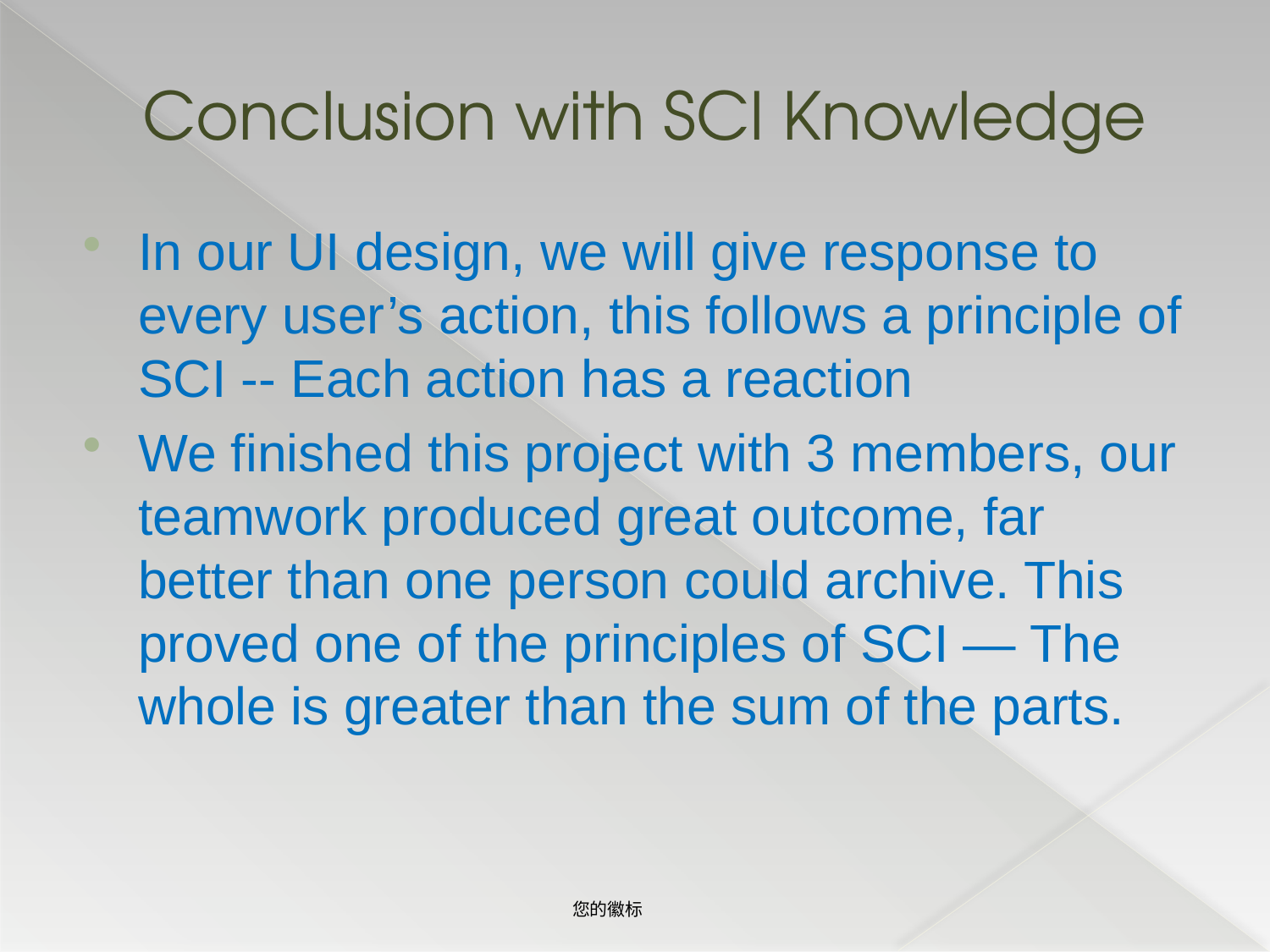

# Conclusion with SCI Knowledge
In our UI design, we will give response to every user’s action, this follows a principle of SCI -- Each action has a reaction
We finished this project with 3 members, our teamwork produced great outcome, far better than one person could archive. This proved one of the principles of SCI — The whole is greater than the sum of the parts.
您的徽标